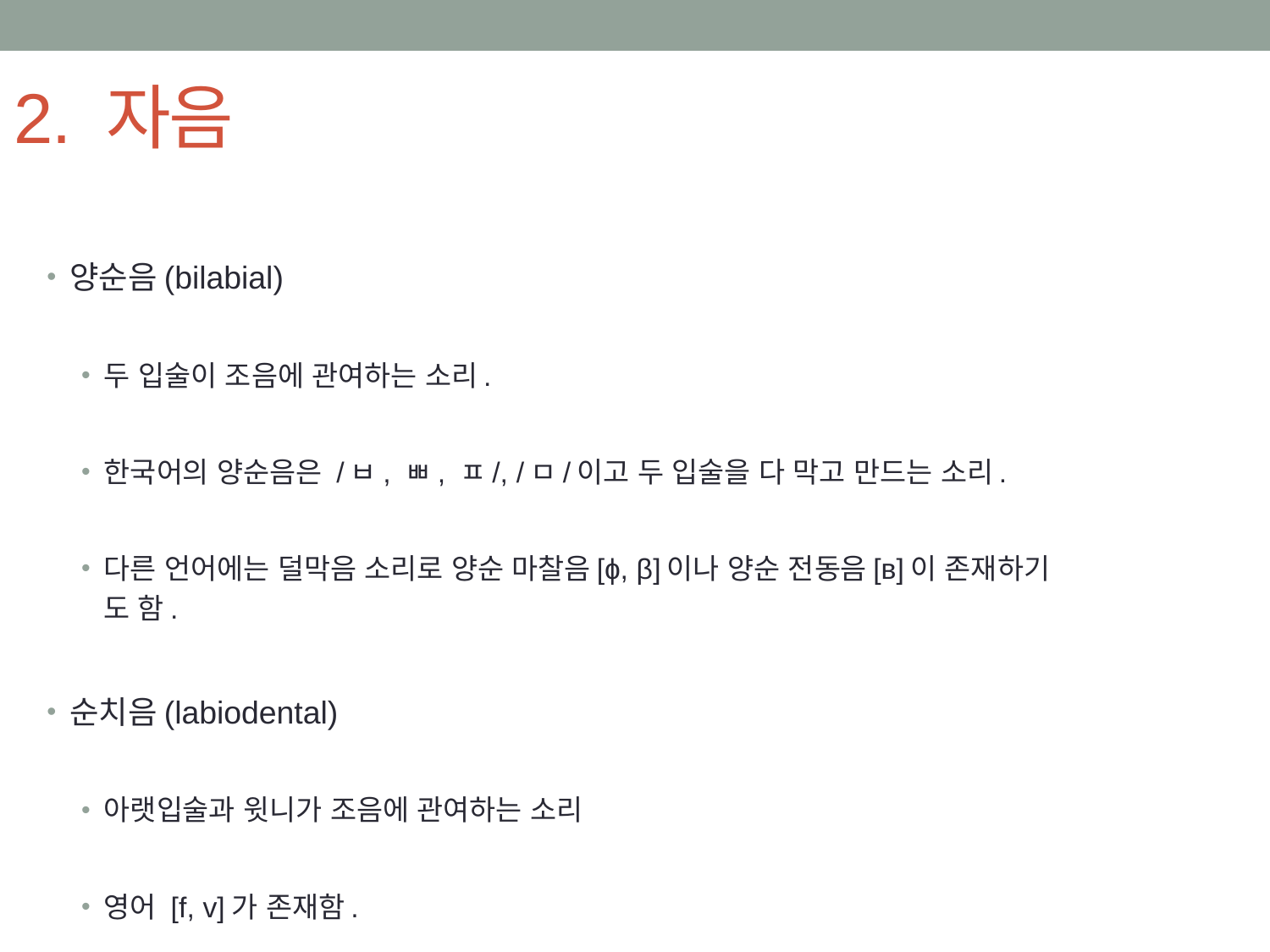

# 2. 자음

양순음(bilabial)

두 입술이 조음에 관여하는 소리.

한국어의 양순음은 /ㅂ, ㅃ, ㅍ/, /ㅁ/이고 두 입술을 다 막고 만드는 소리.

다른 언어에는 덜막음 소리로 양순 마찰음[ɸ, β]이나 양순 전동음[ʙ]이 존재하기
  도 함.

순치음(labiodental)

아랫입술과 윗니가 조음에 관여하는 소리

영어 [f, v]가 존재함.